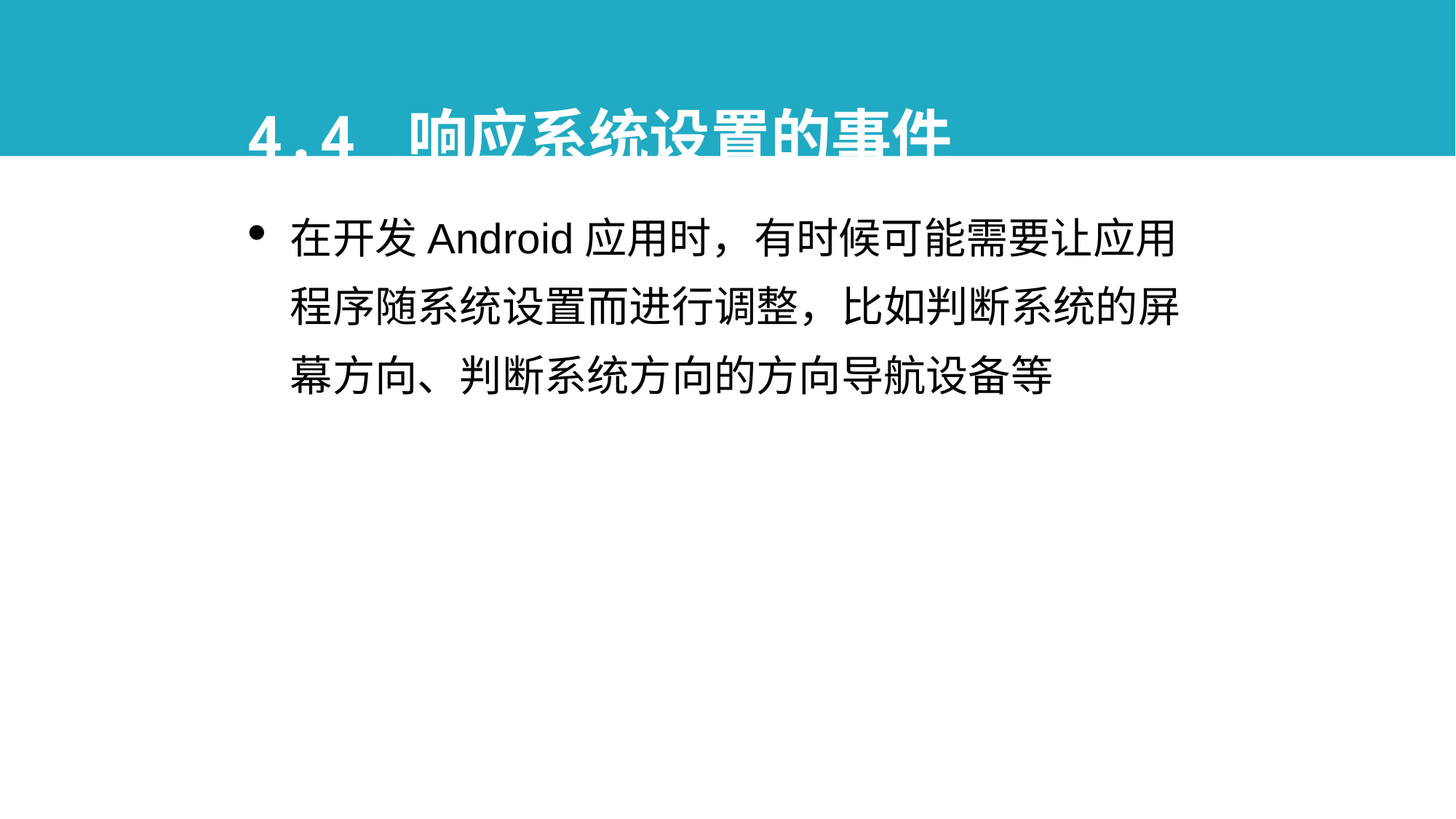

# 4.4 响应系统设置的事件
在开发Android应用时，有时候可能需要让应用程序随系统设置而进行调整，比如判断系统的屏幕方向、判断系统方向的方向导航设备等